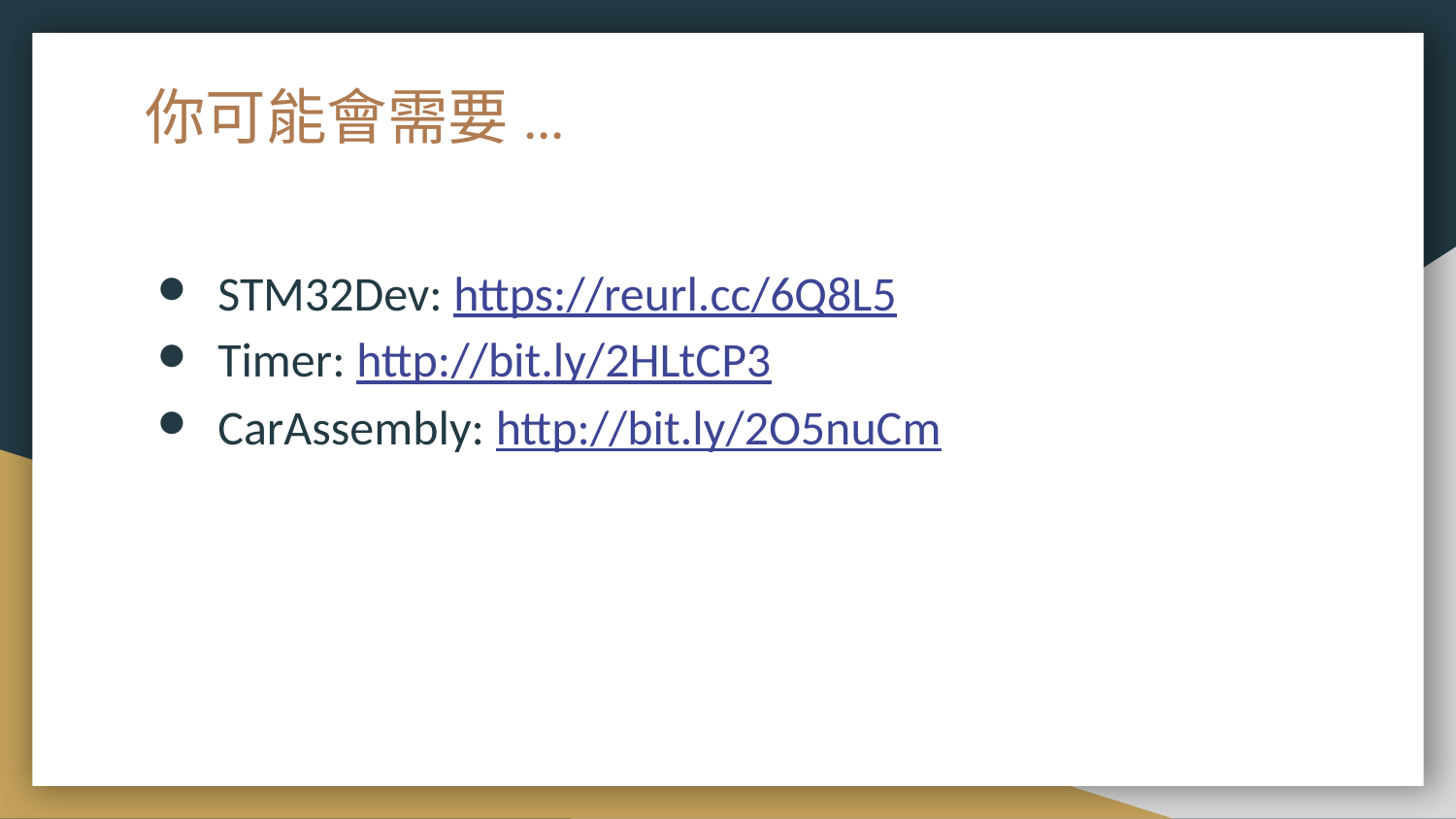

# 你可能會需要...
STM32Dev: https://reurl.cc/6Q8L5
Timer: http://bit.ly/2HLtCP3
CarAssembly: http://bit.ly/2O5nuCm